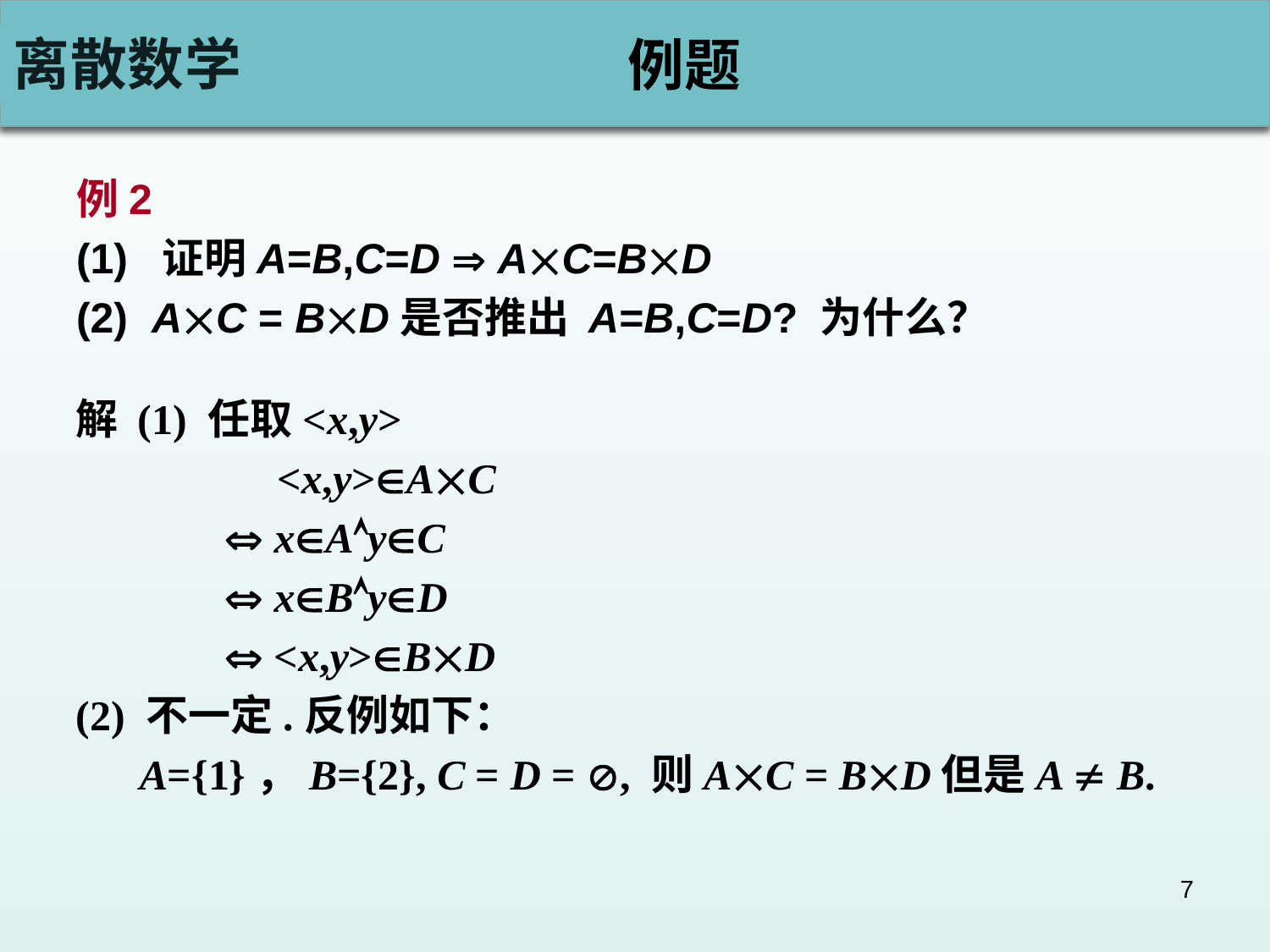

# 例题
例2
(1)  证明A=B,C=D ⇒ A×C=B×D
(2)  A×C = B×D是否推出 A=B,C=D? 为什么？
解 (1) 任取<x,y>
                   <x,y>∈A×C
              ⇔ x∈A∧y∈C
              ⇔ x∈B∧y∈D
              ⇔ <x,y>∈B×D
(2) 不一定.反例如下：
      A={1}，B={2}, C = D = ∅, 则A×C = B×D但是A ≠ B.
7